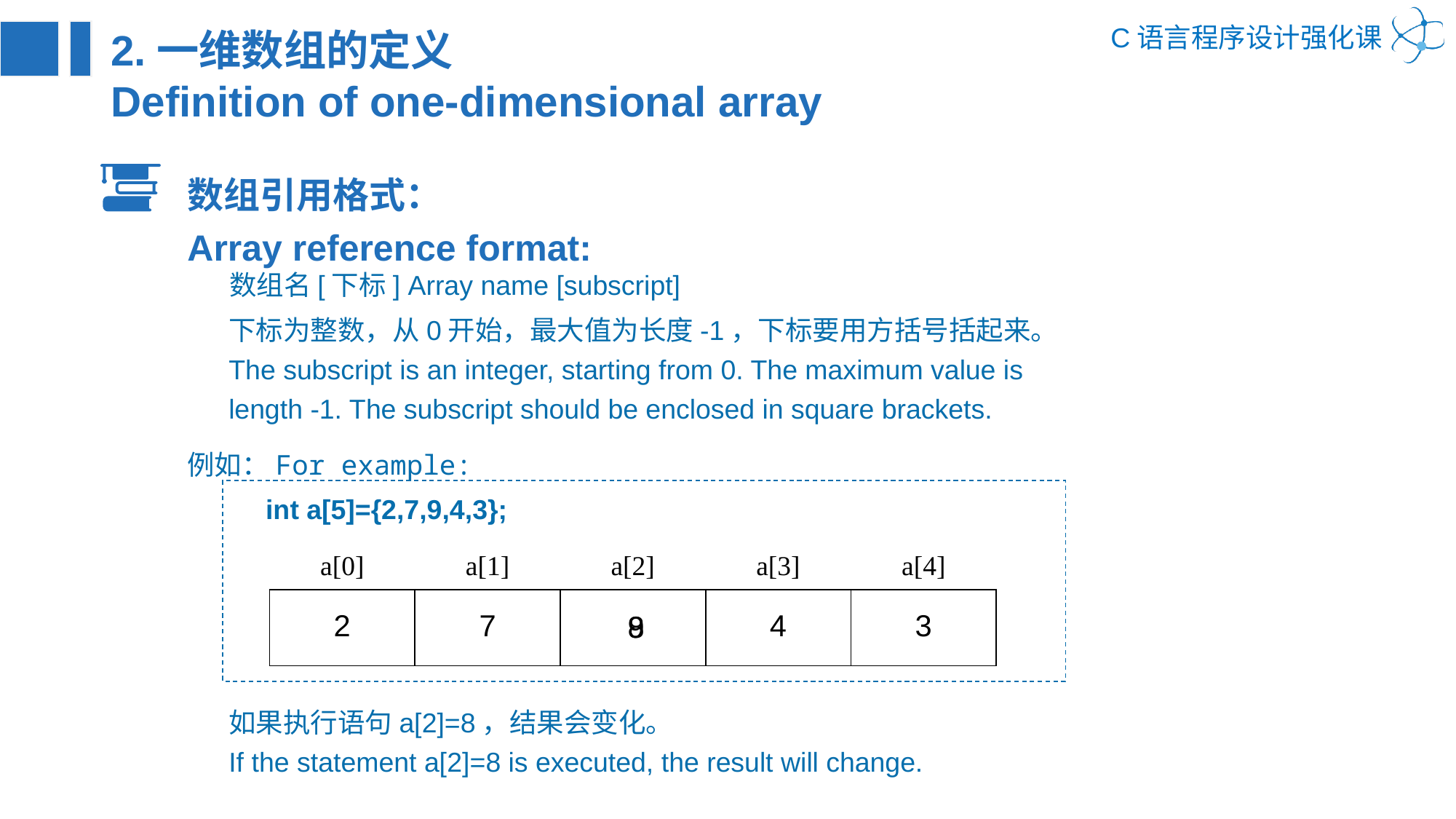

2.一维数组的定义
Definition of one-dimensional array

数组引用格式：
Array reference format:

数组名[下标] Array name [subscript]
下标为整数，从0开始，最大值为长度-1，下标要用方括号括起来。
The subscript is an integer, starting from 0. The maximum value is length -1. The subscript should be enclosed in square brackets.
例如：For example:
int a[5]={2,7,9,4,3};

| a[0] | a[1] | a[2] | a[3] | a[4] |
| --- | --- | --- | --- | --- |
| 2 | 7 |  | 4 | 3 |
8
9
如果执行语句a[2]=8，结果会变化。
If the statement a[2]=8 is executed, the result will change.